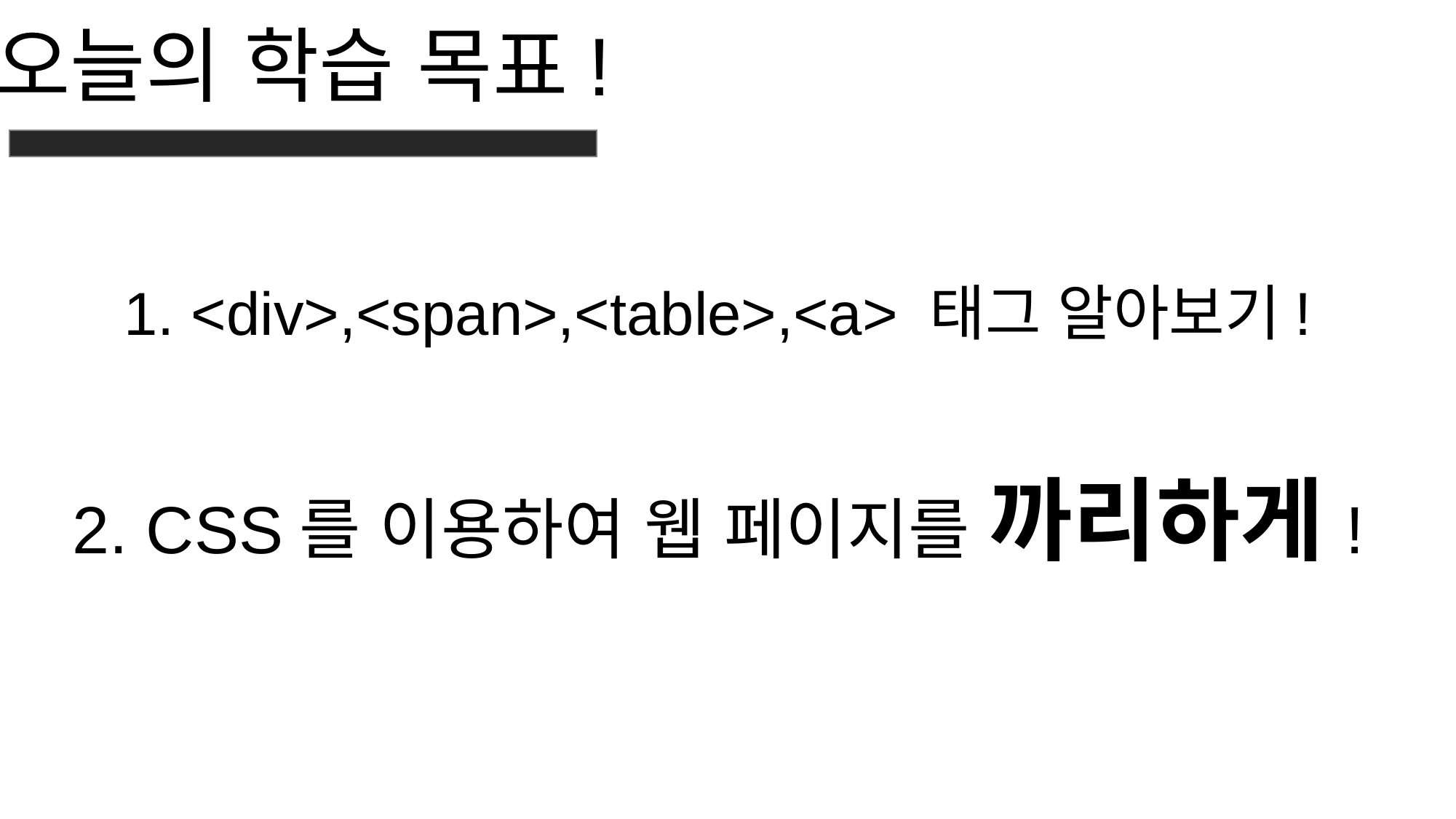

오늘의 학습 목표!

1. <div>,<span>,<table>,<a> 태그 알아보기!
2. CSS를 이용하여 웹 페이지를 까리하게!